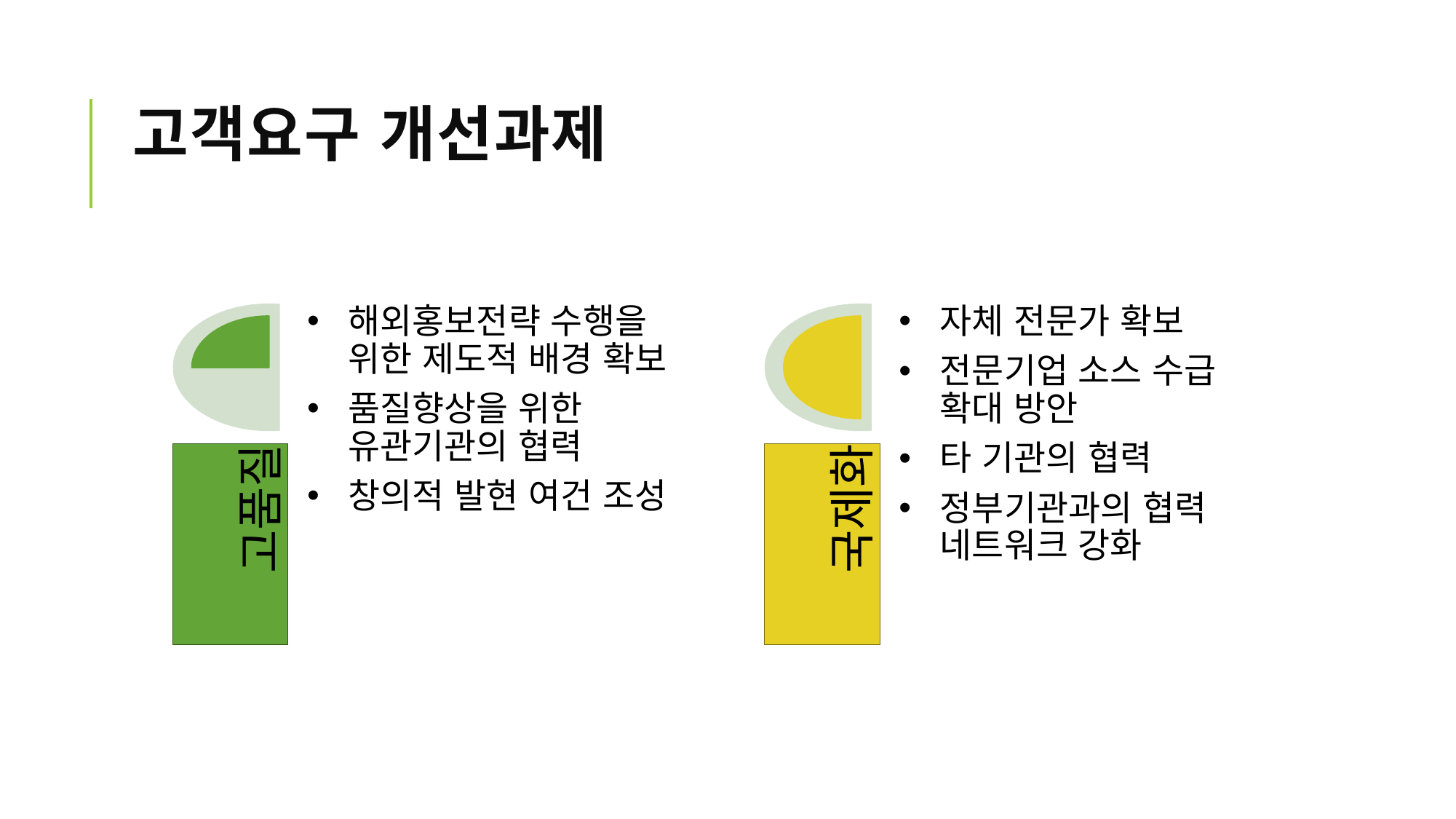

# 고객요구 개선과제

해외홍보전략 수행을 위한 제도적 배경 확보
품질향상을 위한 유관기관의 협력
창의적 발현 여건 조성

자체 전문가 확보
전문기업 소스 수급 확대 방안
타 기관의 협력
정부기관과의 협력 네트워크 강화

국제화
고품질